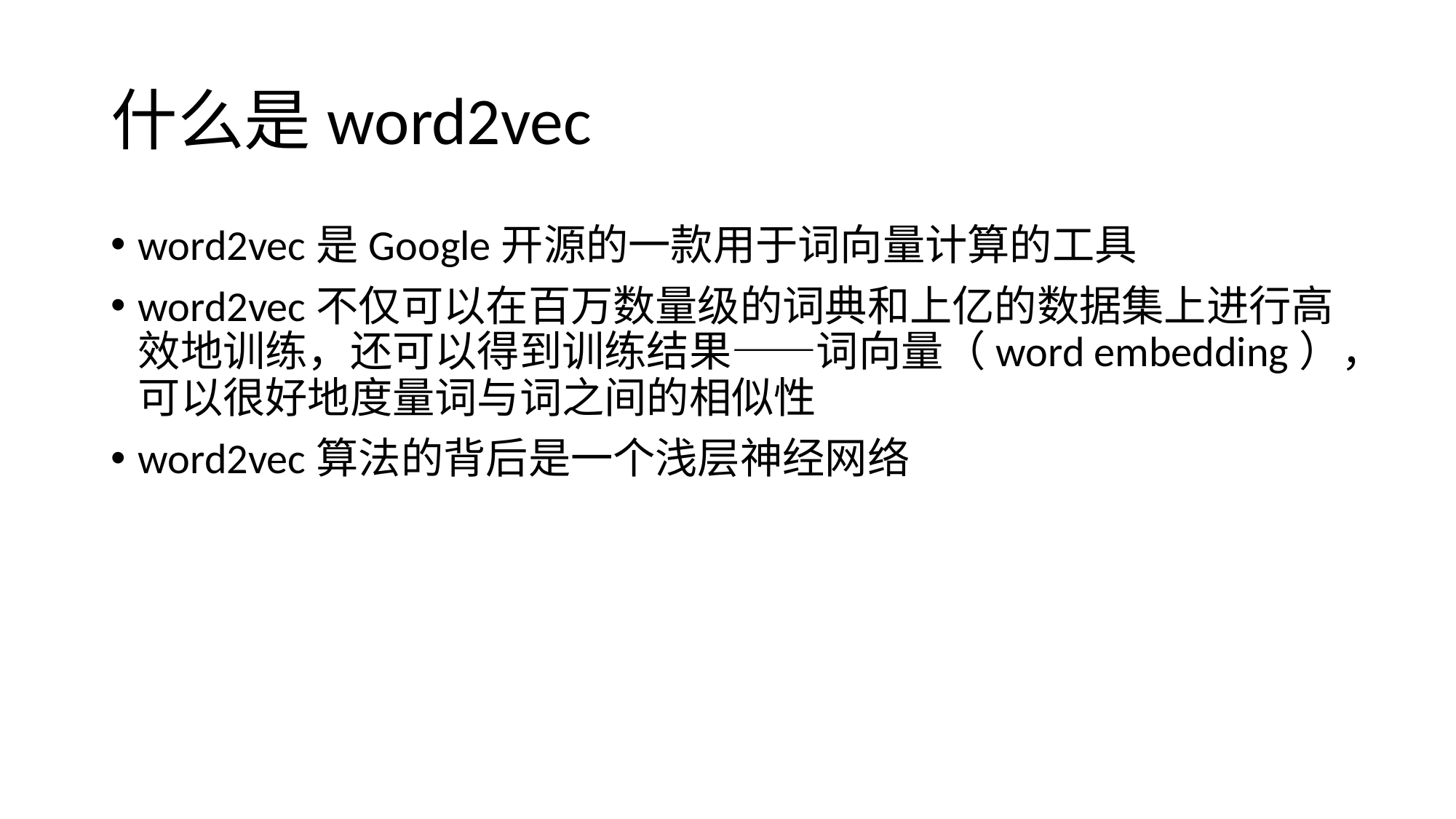

# 什么是word2vec
word2vec是Google开源的一款用于词向量计算的工具
word2vec不仅可以在百万数量级的词典和上亿的数据集上进行高效地训练，还可以得到训练结果——词向量（word embedding），可以很好地度量词与词之间的相似性
word2vec算法的背后是一个浅层神经网络